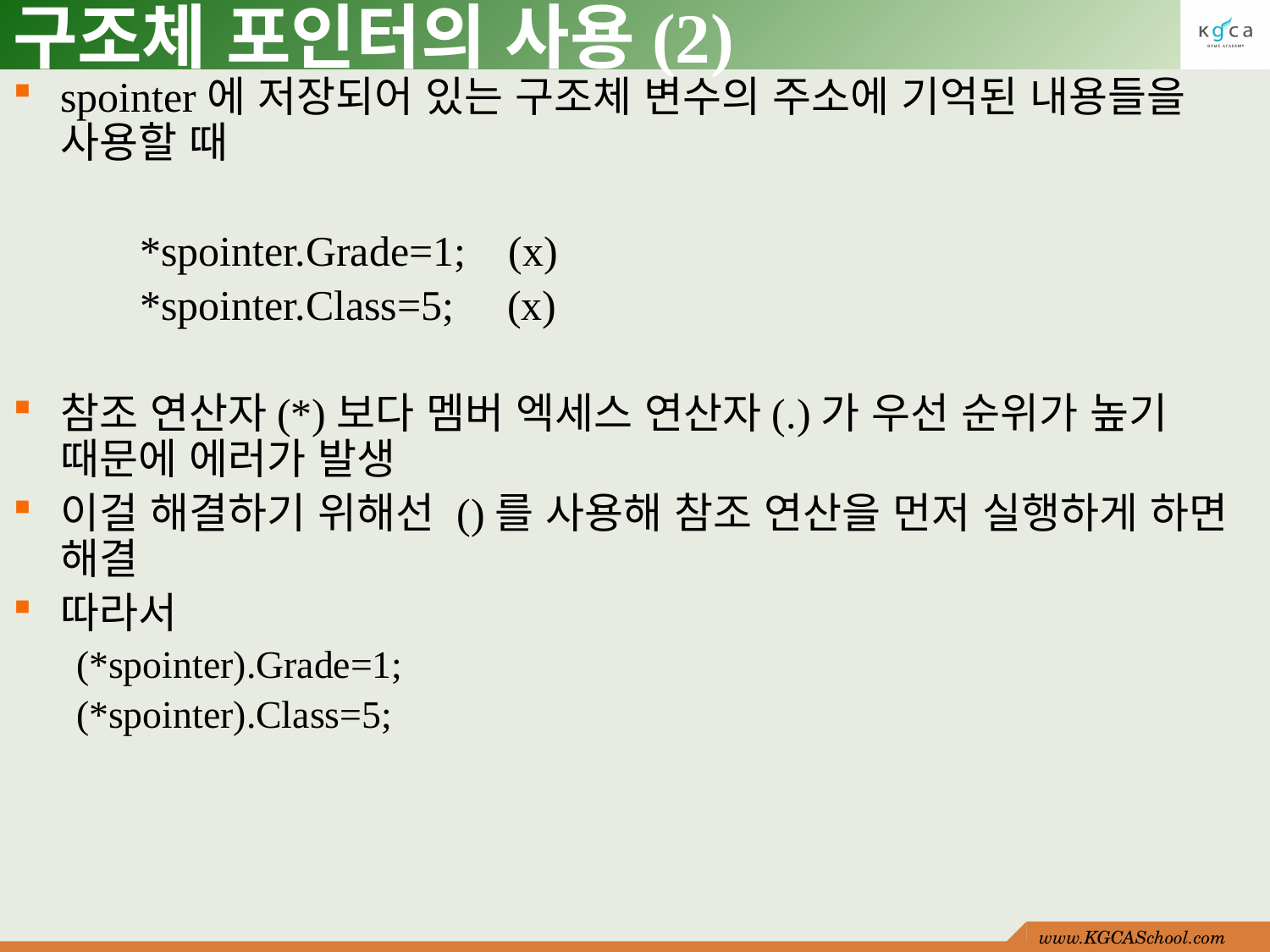

# 구조체 포인터의 사용(2)
spointer에 저장되어 있는 구조체 변수의 주소에 기억된 내용들을 사용할 때

*spointer.Grade=1;    (x)
*spointer.Class=5;     (x)

참조 연산자(*)보다 멤버 엑세스 연산자(.)가 우선 순위가 높기 때문에 에러가 발생
이걸 해결하기 위해선 ()를 사용해 참조 연산을 먼저 실행하게 하면 해결
따라서
(*spointer).Grade=1;
(*spointer).Class=5;